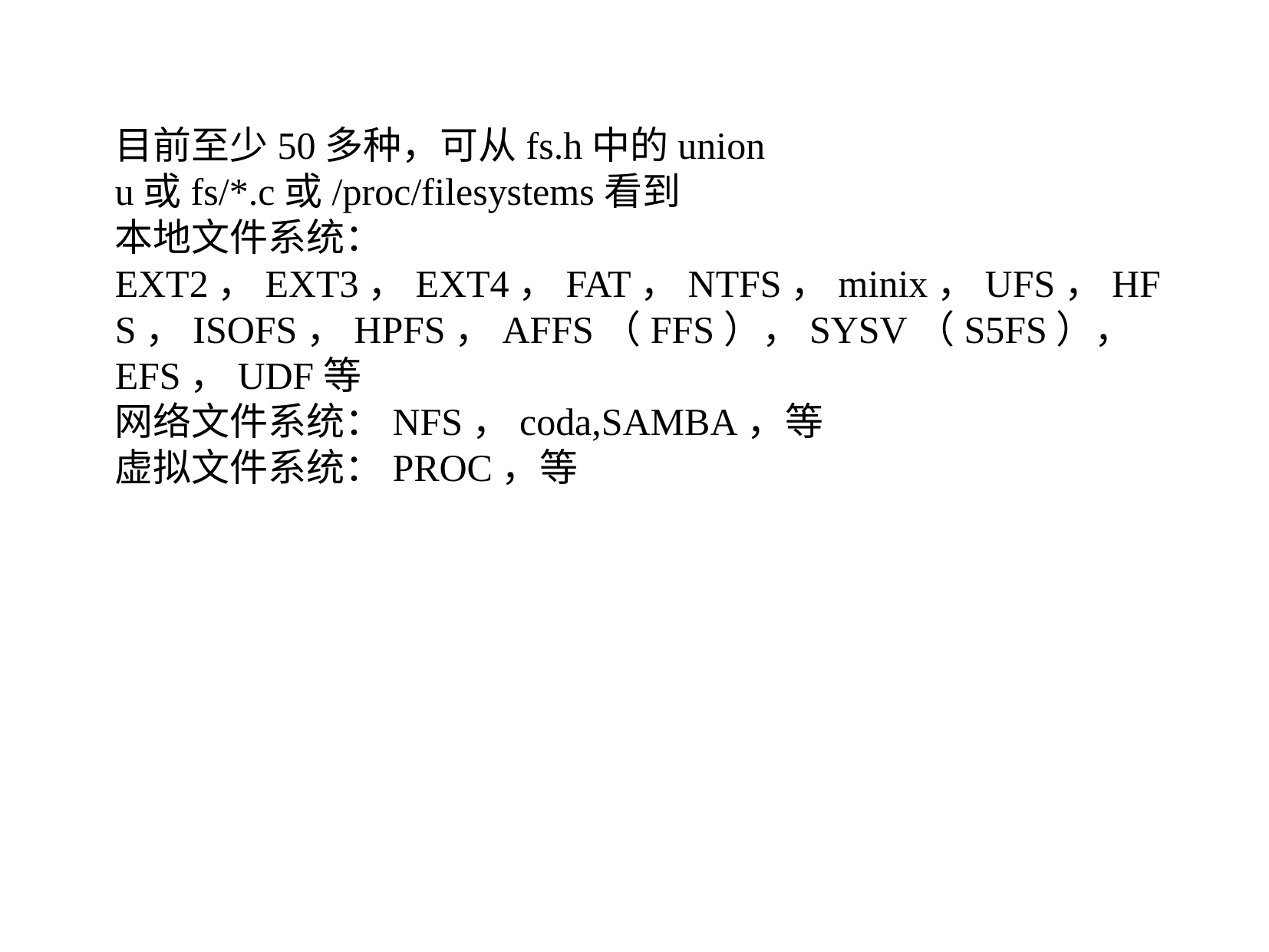

目前至少50多种，可从fs.h中的union u或fs/*.c或/proc/filesystems看到
本地文件系统：EXT2，EXT3，EXT4，FAT，NTFS，minix，UFS，HFS，ISOFS，HPFS，AFFS（FFS），SYSV（S5FS），EFS，UDF等
网络文件系统：NFS，coda,SAMBA，等
虚拟文件系统：PROC，等